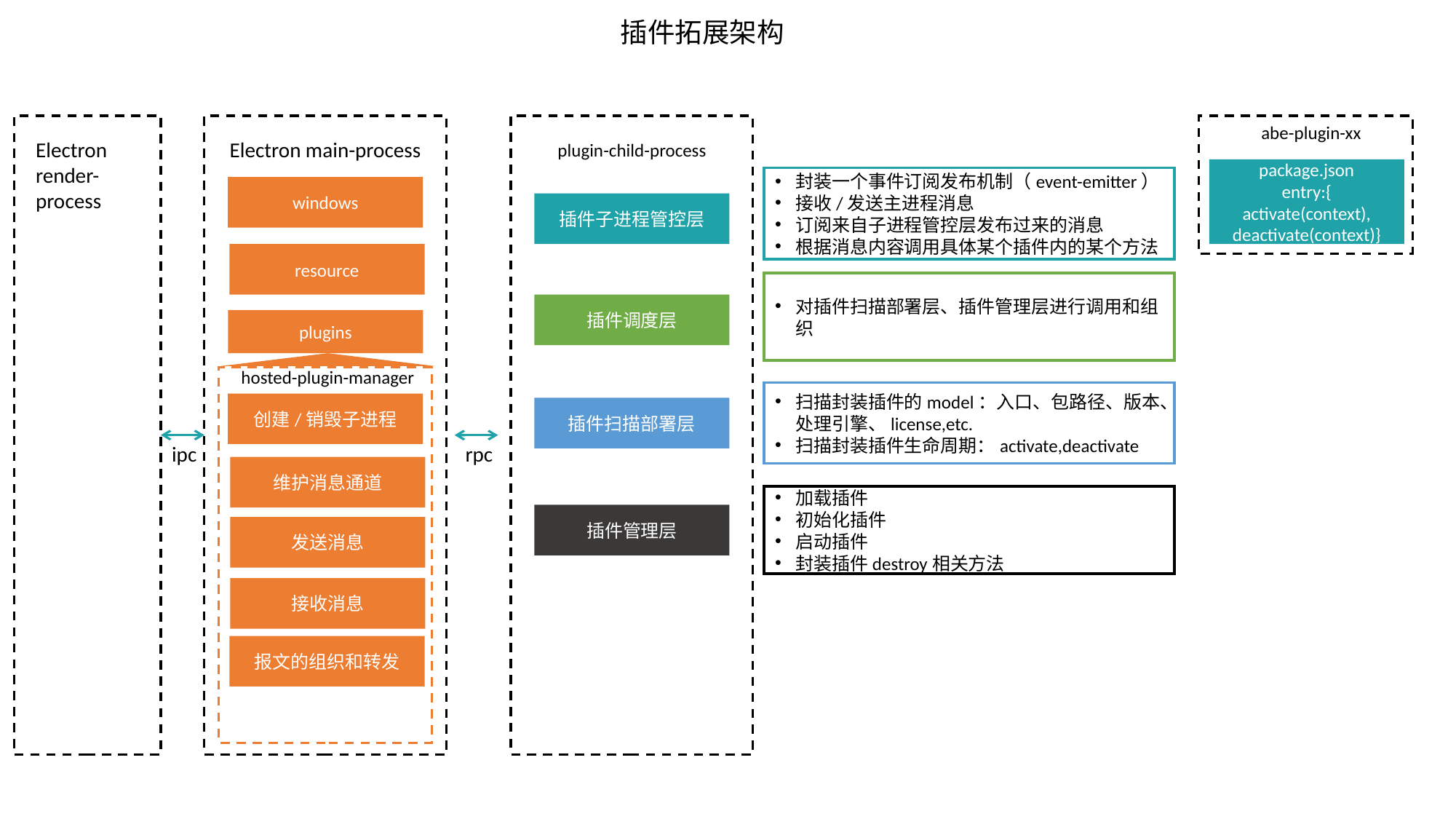

插件拓展架构

abe-plugin-xx
Electron render-process
Electron main-process
plugin-child-process
package.json
entry:{
activate(context),
deactivate(context)}
封装一个事件订阅发布机制（event-emitter）
接收/发送主进程消息
订阅来自子进程管控层发布过来的消息
根据消息内容调用具体某个插件内的某个方法
windows
插件子进程管控层
resource
对插件扫描部署层、插件管理层进行调用和组织
插件调度层
plugins

hosted-plugin-manager

扫描封装插件的model：入口、包路径、版本、处理引擎、license,etc.
扫描封装插件生命周期：activate,deactivate
创建/销毁子进程
插件扫描部署层
ipc
rpc
维护消息通道
加载插件
初始化插件
启动插件
封装插件destroy相关方法
插件管理层
发送消息
接收消息
报文的组织和转发